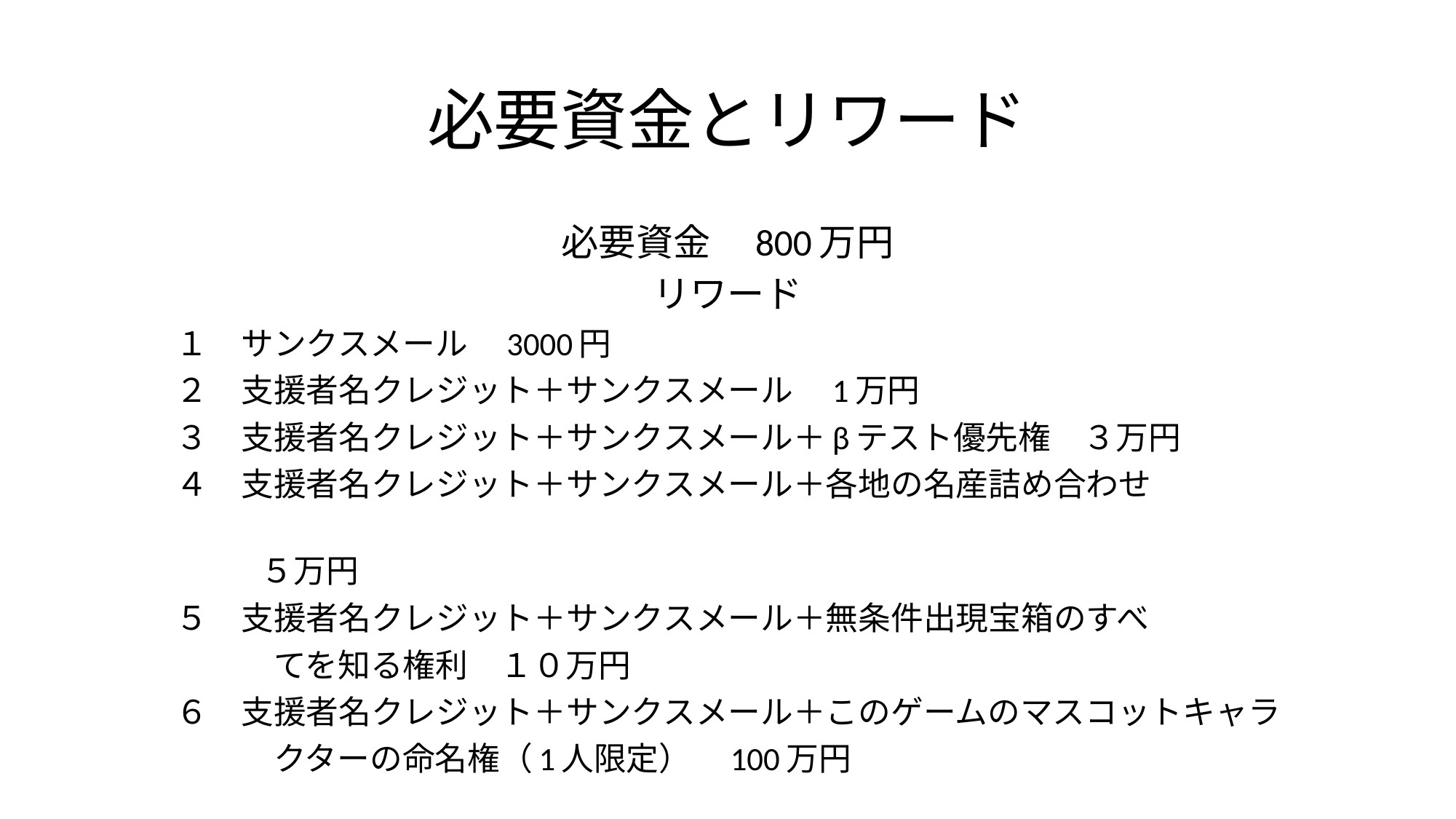

# 必要資金とリワード
必要資金　800万円
リワード
　　１　サンクスメール　3000円
　　２　支援者名クレジット＋サンクスメール　1万円
　　３　支援者名クレジット＋サンクスメール＋βテスト優先権　３万円
　　４　支援者名クレジット＋サンクスメール＋各地の名産詰め合わせ
　　　　５万円
　　５　支援者名クレジット＋サンクスメール＋無条件出現宝箱のすべ
　　　　　てを知る権利　１０万円
　　６　支援者名クレジット＋サンクスメール＋このゲームのマスコットキャラ
　　　　　クターの命名権（1人限定）　100万円